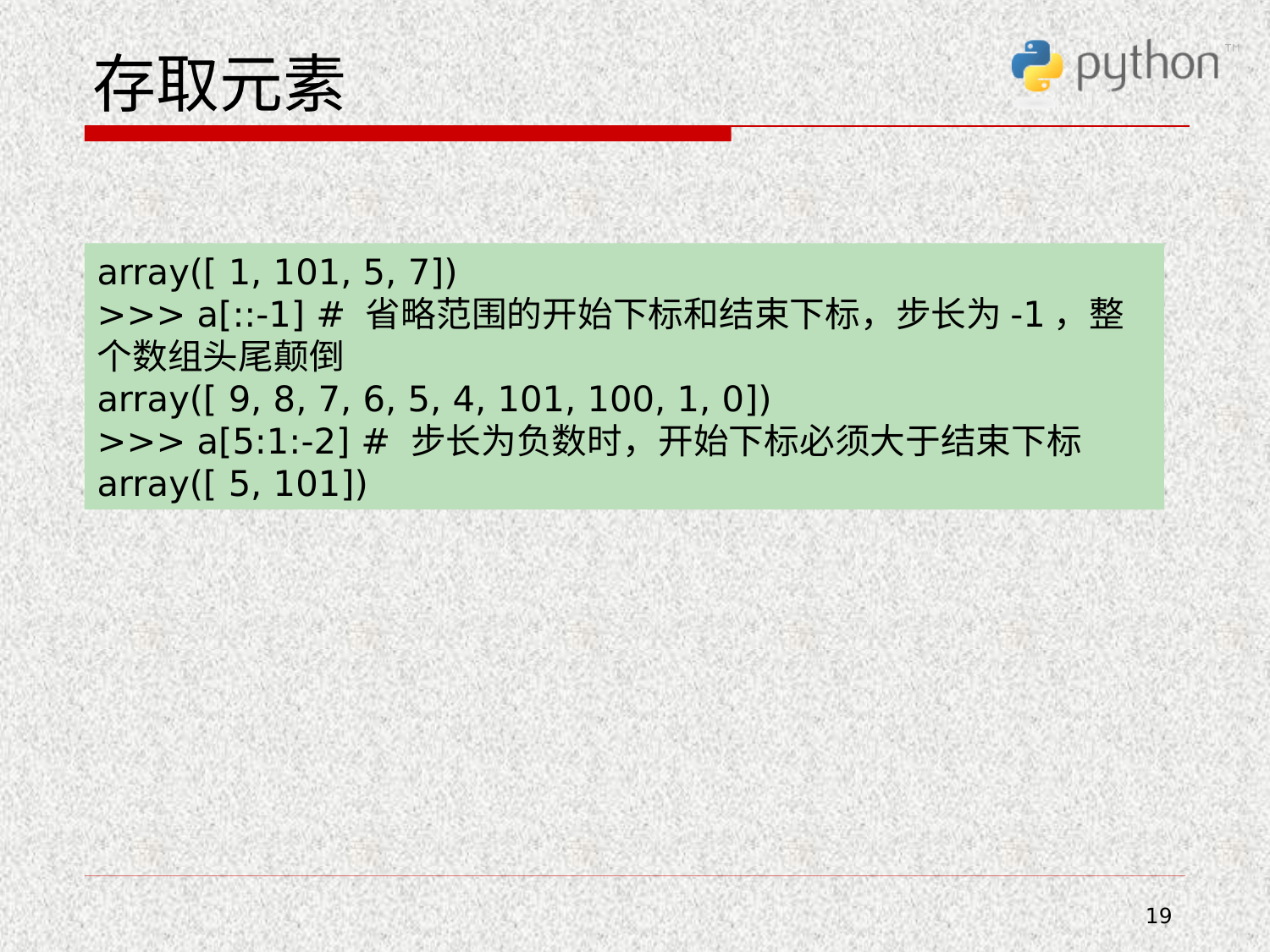

# 存取元素

array([ 1, 101, 5, 7])
>>> a[::-1] # 省略范围的开始下标和结束下标，步长为-1，整个数组头尾颠倒
array([ 9, 8, 7, 6, 5, 4, 101, 100, 1, 0])
>>> a[5:1:-2] # 步长为负数时，开始下标必须大于结束下标
array([ 5, 101])
19